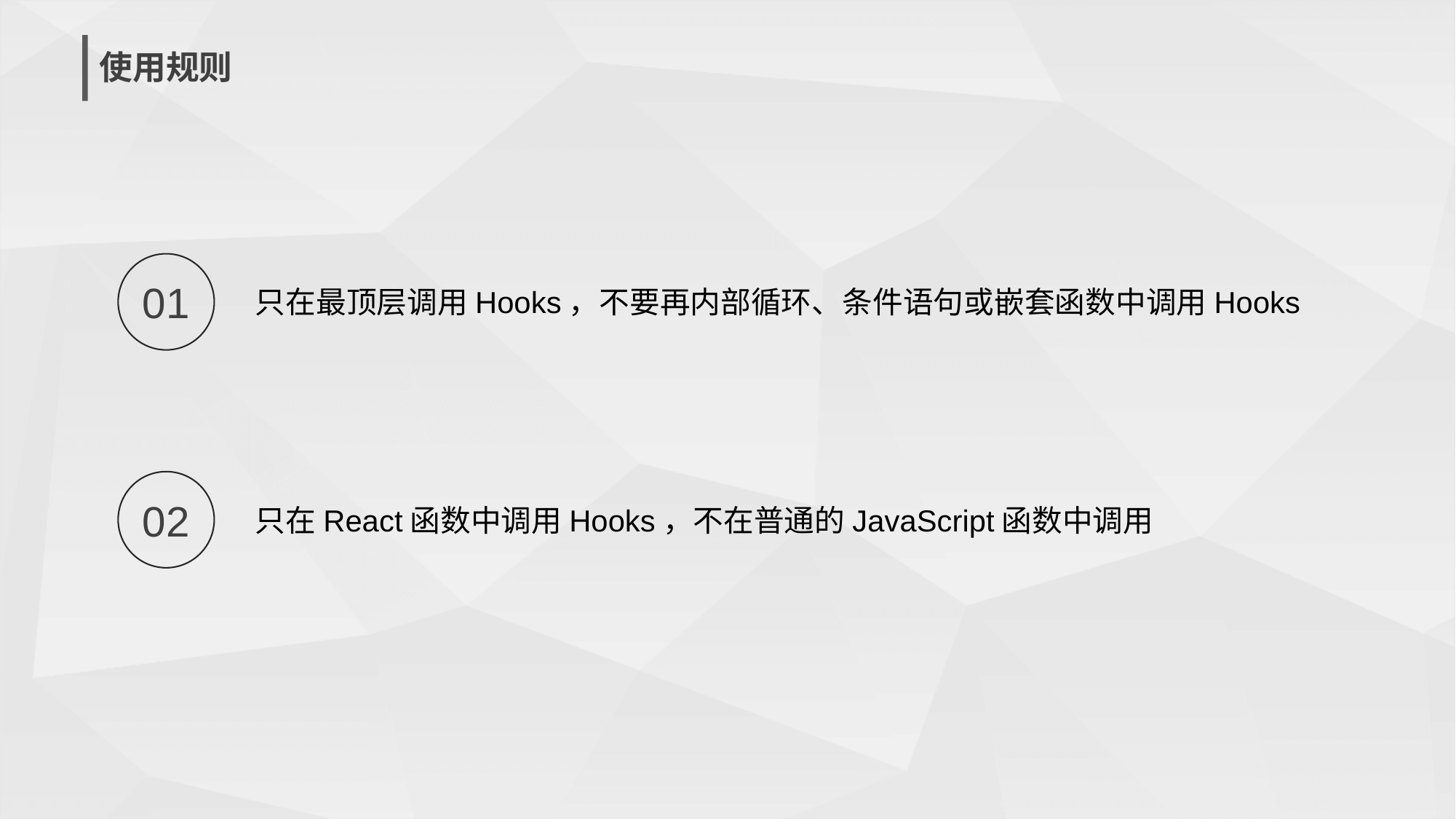

使用规则
01
只在最顶层调用Hooks，不要再内部循环、条件语句或嵌套函数中调用Hooks
02
只在React函数中调用Hooks，不在普通的JavaScript函数中调用